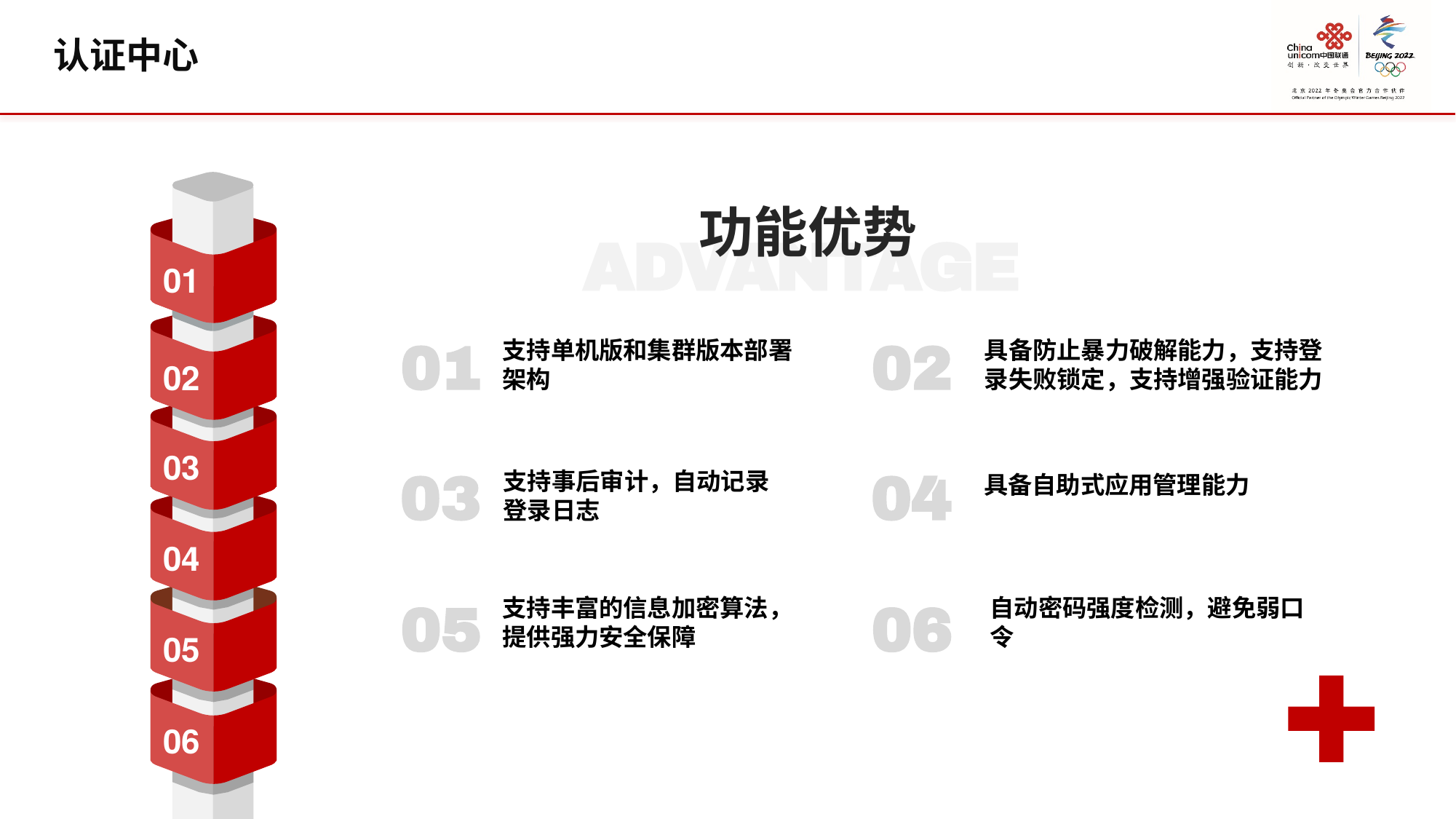

认证中心

01

02

03

04

05

06
功能优势
ADVANTAGE
01
02
具备防止暴力破解能力，支持登录失败锁定，支持增强验证能力
支持单机版和集群版本部署架构
03
04
支持事后审计，自动记录登录日志
具备自助式应用管理能力
05
06
支持丰富的信息加密算法，提供强力安全保障
自动密码强度检测，避免弱口令